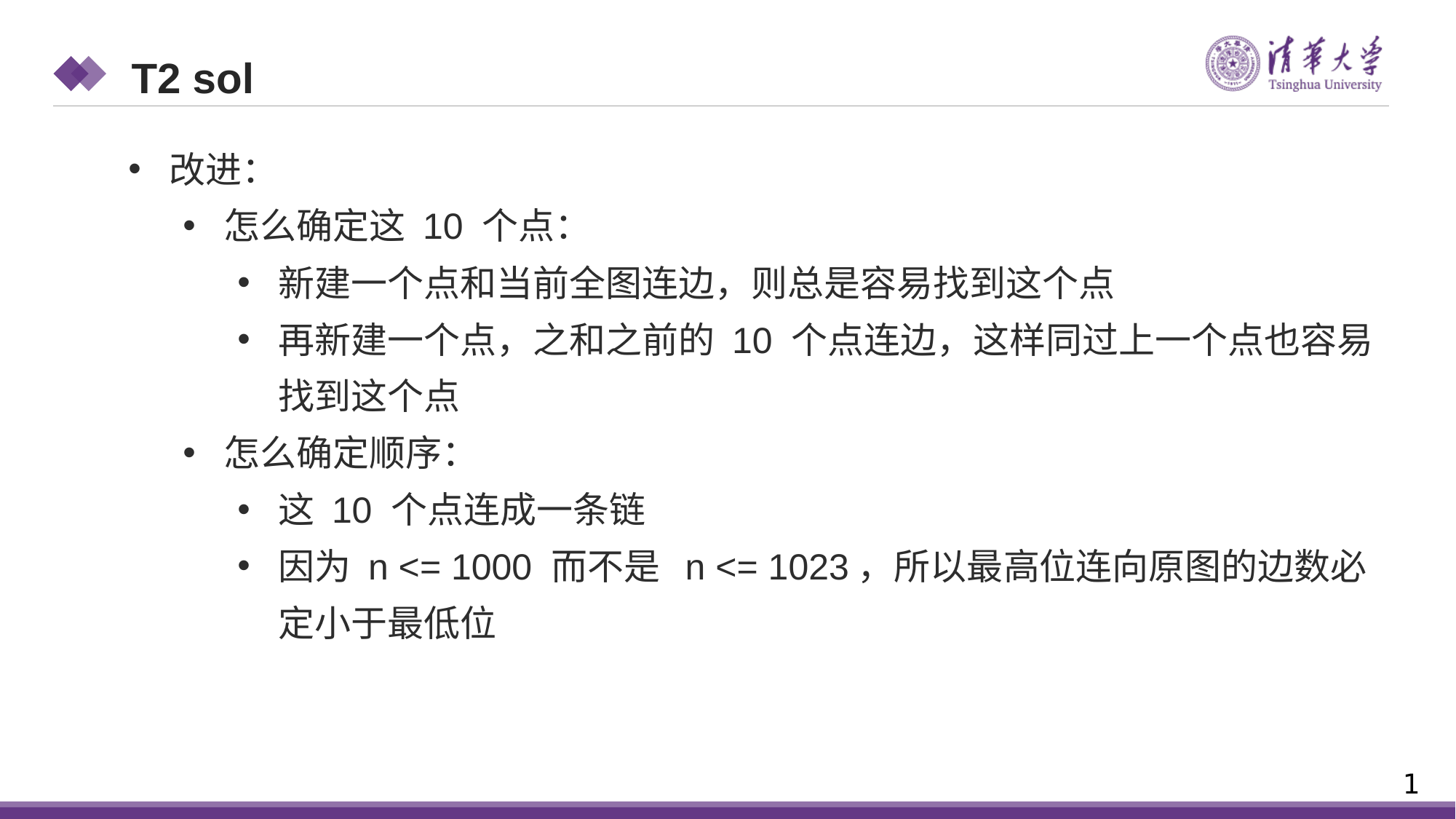

T2 sol
改进：
怎么确定这 10 个点：
新建一个点和当前全图连边，则总是容易找到这个点
再新建一个点，之和之前的 10 个点连边，这样同过上一个点也容易找到这个点
怎么确定顺序：
这 10 个点连成一条链
因为 n <= 1000 而不是  n <= 1023，所以最高位连向原图的边数必定小于最低位
1